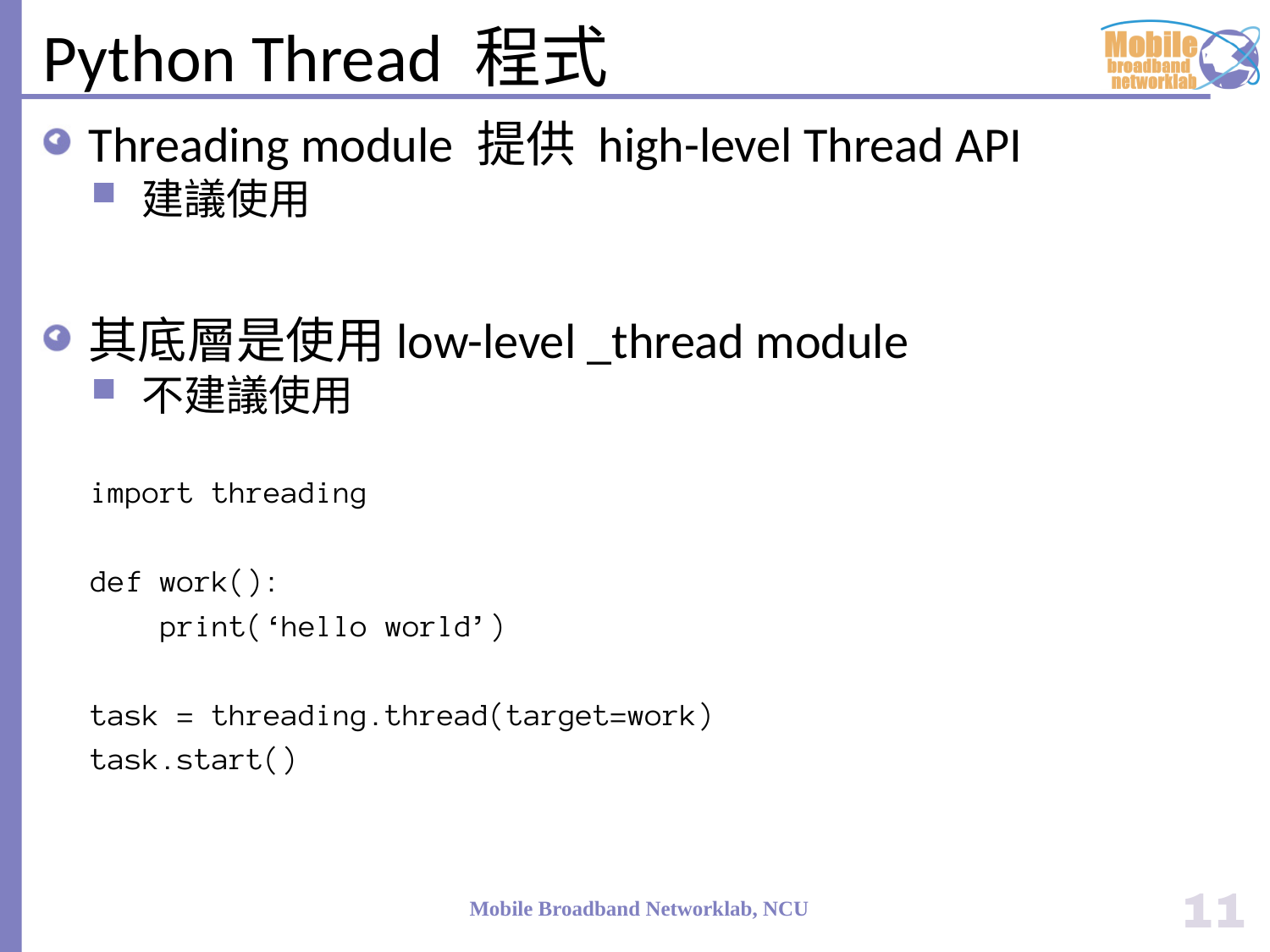

# Python Thread 程式
Threading module 提供 high-level Thread API
建議使用

其底層是使用low-level _thread module
不建議使用
import threading

def work():
    print(‘hello world’)

task = threading.thread(target=work)
task.start()
11